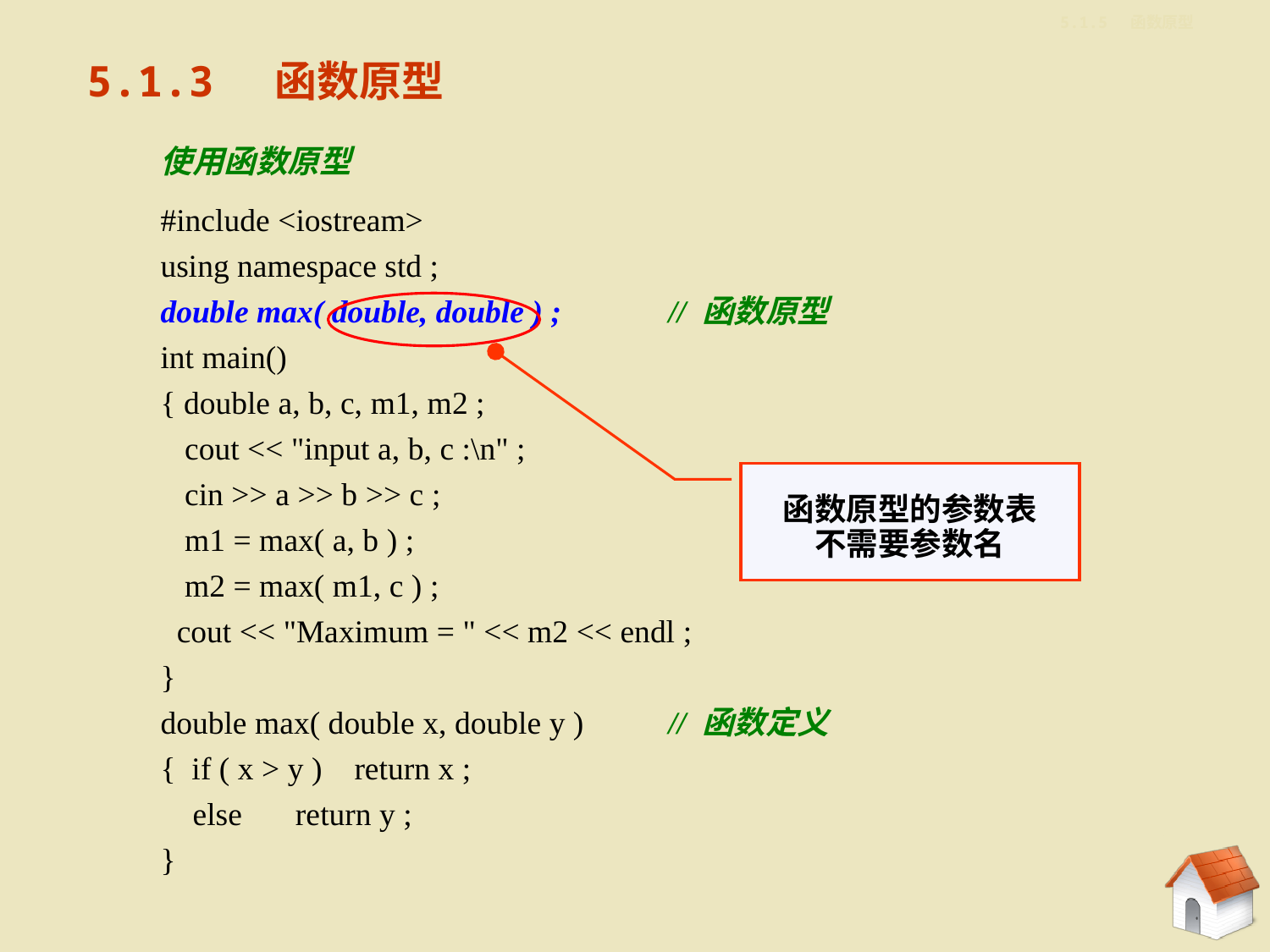

5.1.5  函数原型
5.1.3  函数原型
使用函数原型
#include <iostream>
using namespace std ;
double max( double, double ) ;	// 函数原型
int main()
{ double a, b, c, m1, m2 ;
   cout << "input a, b, c :\n" ;
   cin >> a >> b >> c ;
   m1 = max( a, b ) ;			// 函数调用
   m2 = max( m1, c ) ;
  cout << "Maximum = " << m2 << endl ;
}
double max( double x, double y )	// 函数定义
{  if ( x > y )    return x ;
    else	 return y ;
}

函数原型的参数表
不需要参数名